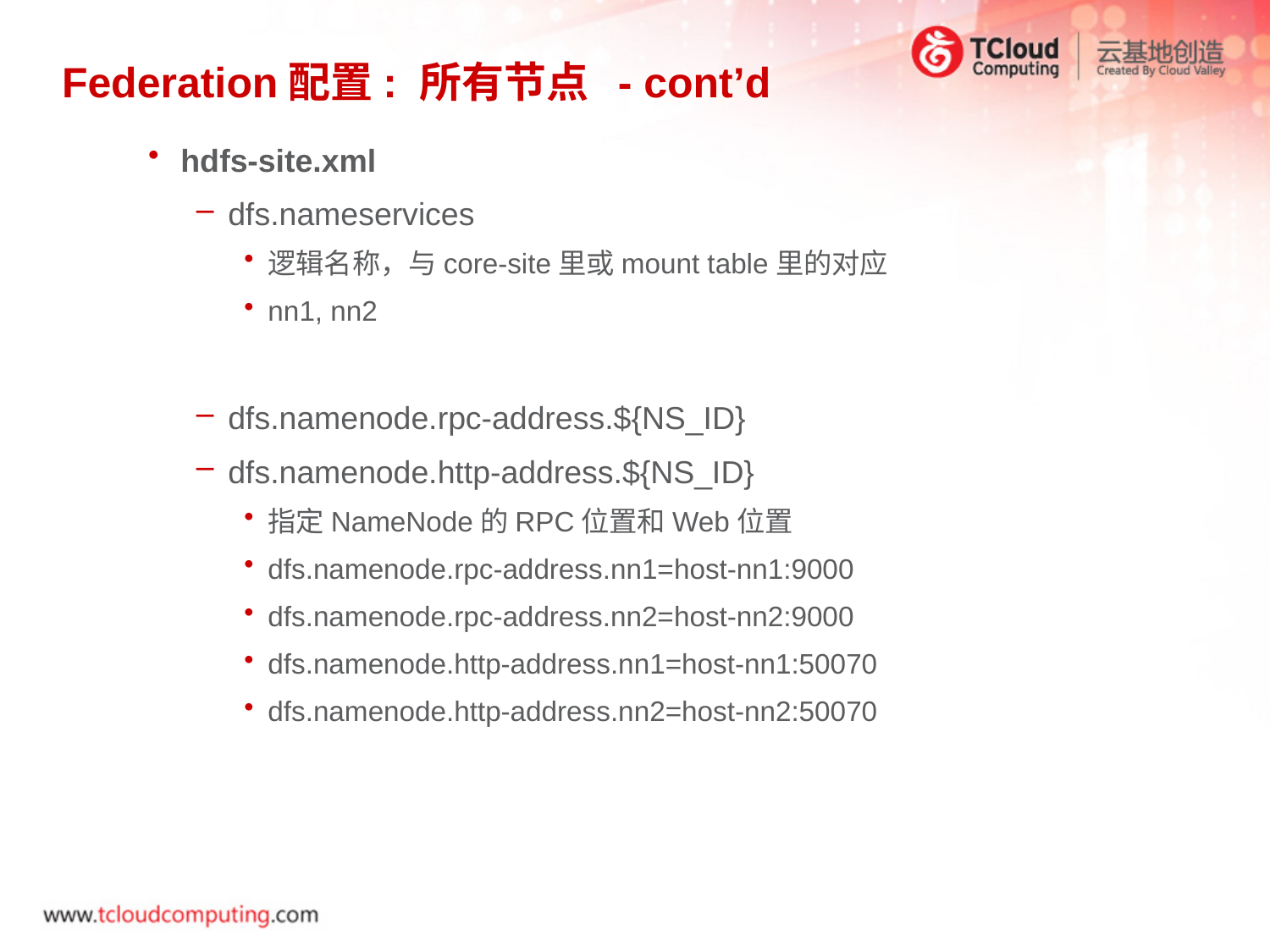

# Federation配置: 所有节点  - cont’d
hdfs-site.xml
dfs.nameservices
逻辑名称，与core-site里或mount table里的对应
nn1, nn2

dfs.namenode.rpc-address.${NS_ID}
dfs.namenode.http-address.${NS_ID}
指定NameNode的RPC位置和Web位置
dfs.namenode.rpc-address.nn1=host-nn1:9000
dfs.namenode.rpc-address.nn2=host-nn2:9000
dfs.namenode.http-address.nn1=host-nn1:50070
dfs.namenode.http-address.nn2=host-nn2:50070